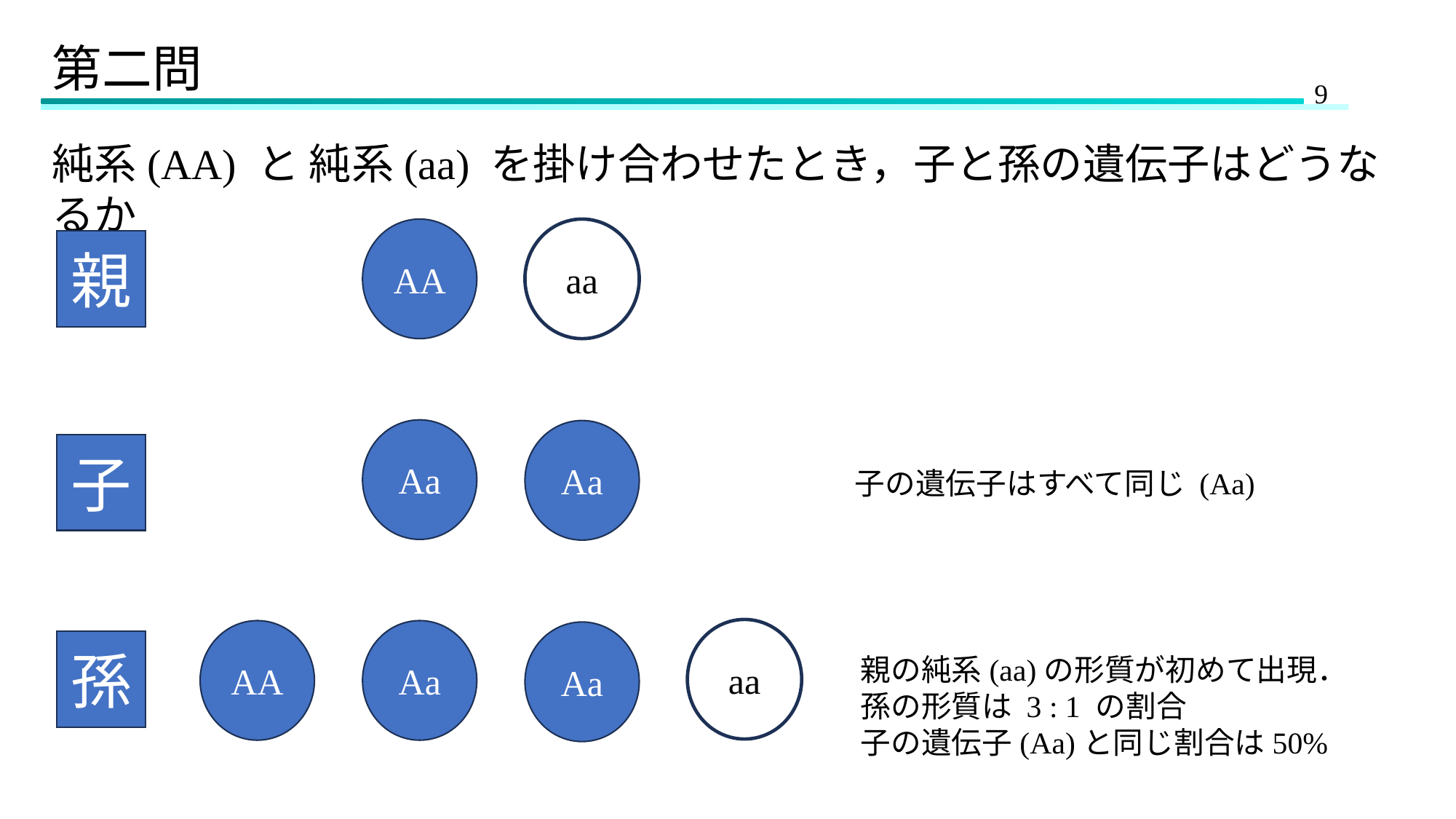

# 第二問
純系(AA) と 純系(aa) を掛け合わせたとき，子と孫の遺伝子はどうなるか
AA
aa
親
Aa
Aa
子
子の遺伝子はすべて同じ (Aa)
aa
AA
Aa
Aa
孫
親の純系(aa)の形質が初めて出現．
孫の形質は 3 : 1 の割合
子の遺伝子(Aa)と同じ割合は50%